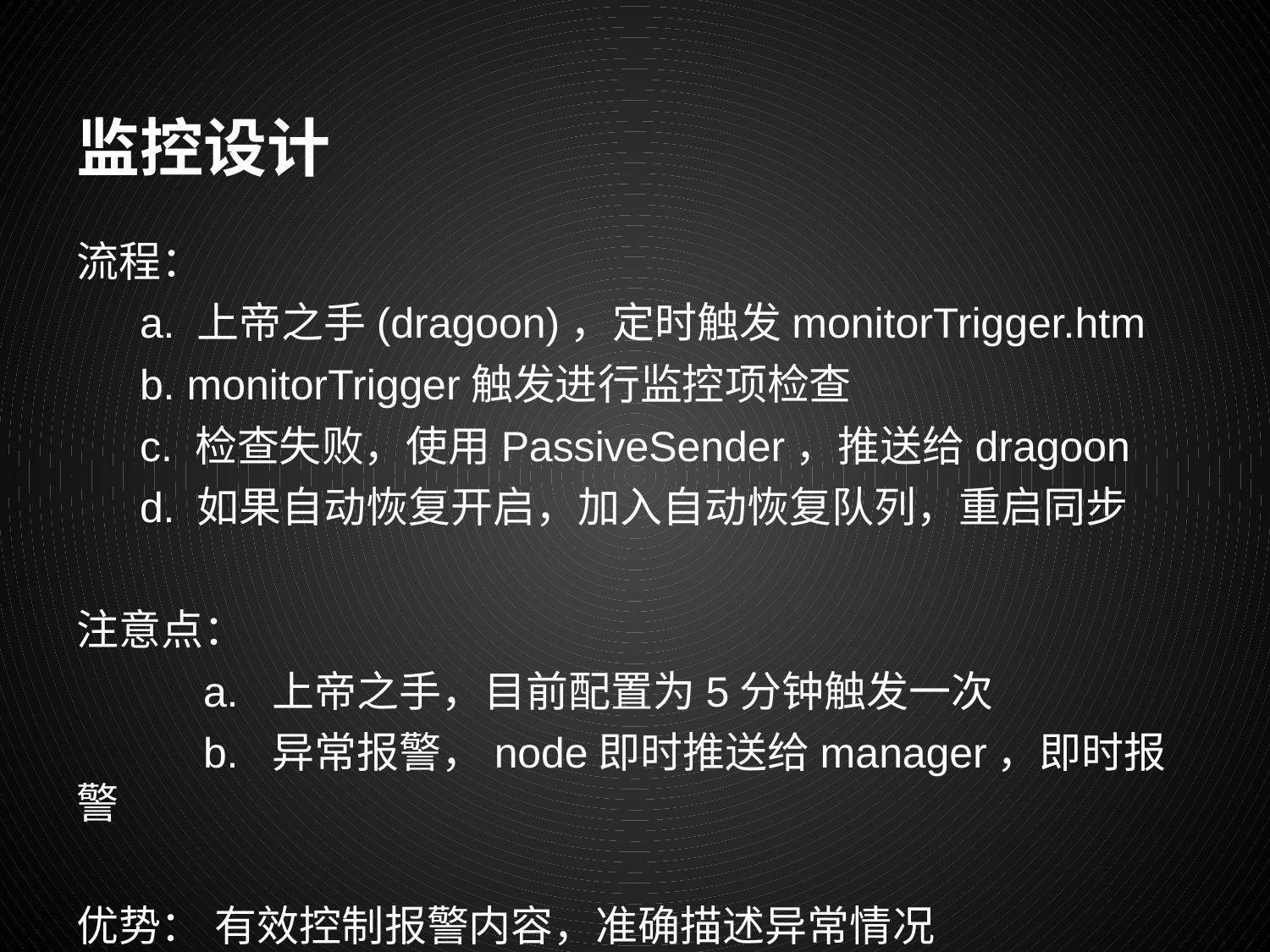

# 监控设计
流程：
a. 上帝之手(dragoon)，定时触发monitorTrigger.htm
b. monitorTrigger触发进行监控项检查
c. 检查失败，使用PassiveSender，推送给dragoon
d. 如果自动恢复开启，加入自动恢复队列，重启同步

注意点：
	a.  上帝之手，目前配置为5分钟触发一次
	b.  异常报警，node即时推送给manager，即时报警

优势： 有效控制报警内容，准确描述异常情况